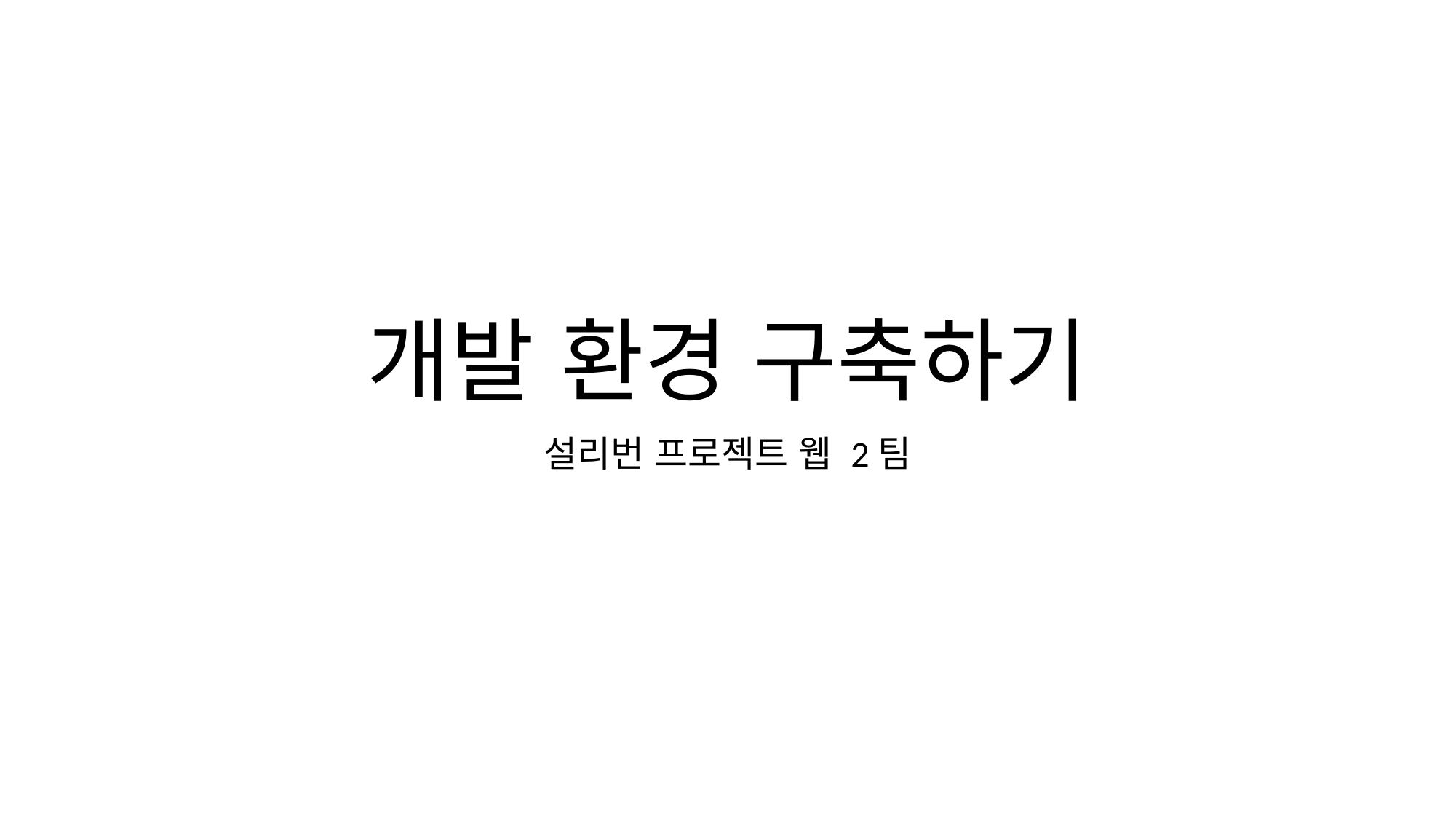

# 개발 환경 구축하기
설리번 프로젝트 웹 2팀